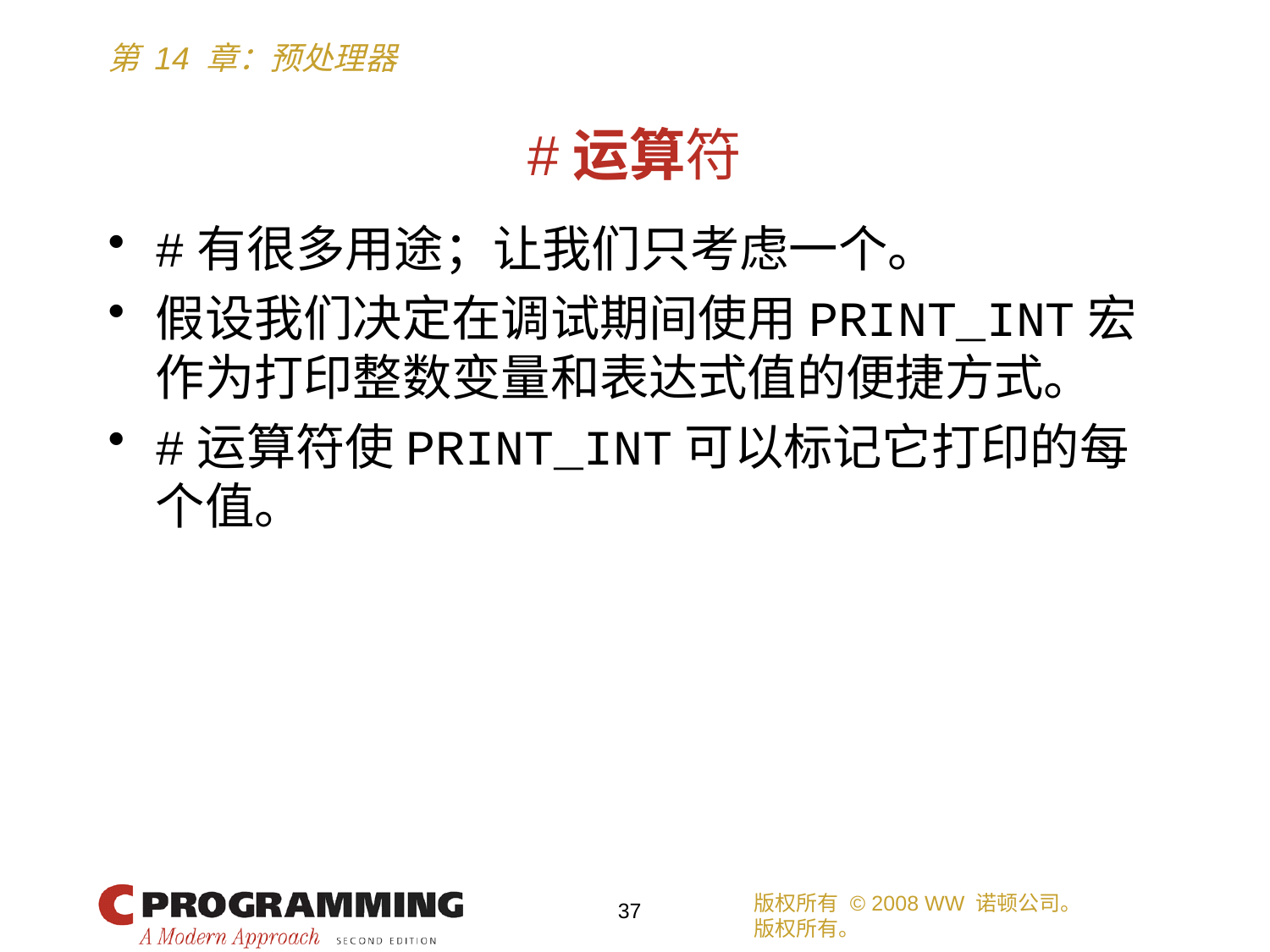

# #运算符
#有很多用途；让我们只考虑一个。
假设我们决定在调试期间使用PRINT_INT宏作为打印整数变量和表达式值的便捷方式。
#运算符使PRINT_INT可以标记它打印的每个值。
版权所有 © 2008 WW 诺顿公司。
版权所有。
37